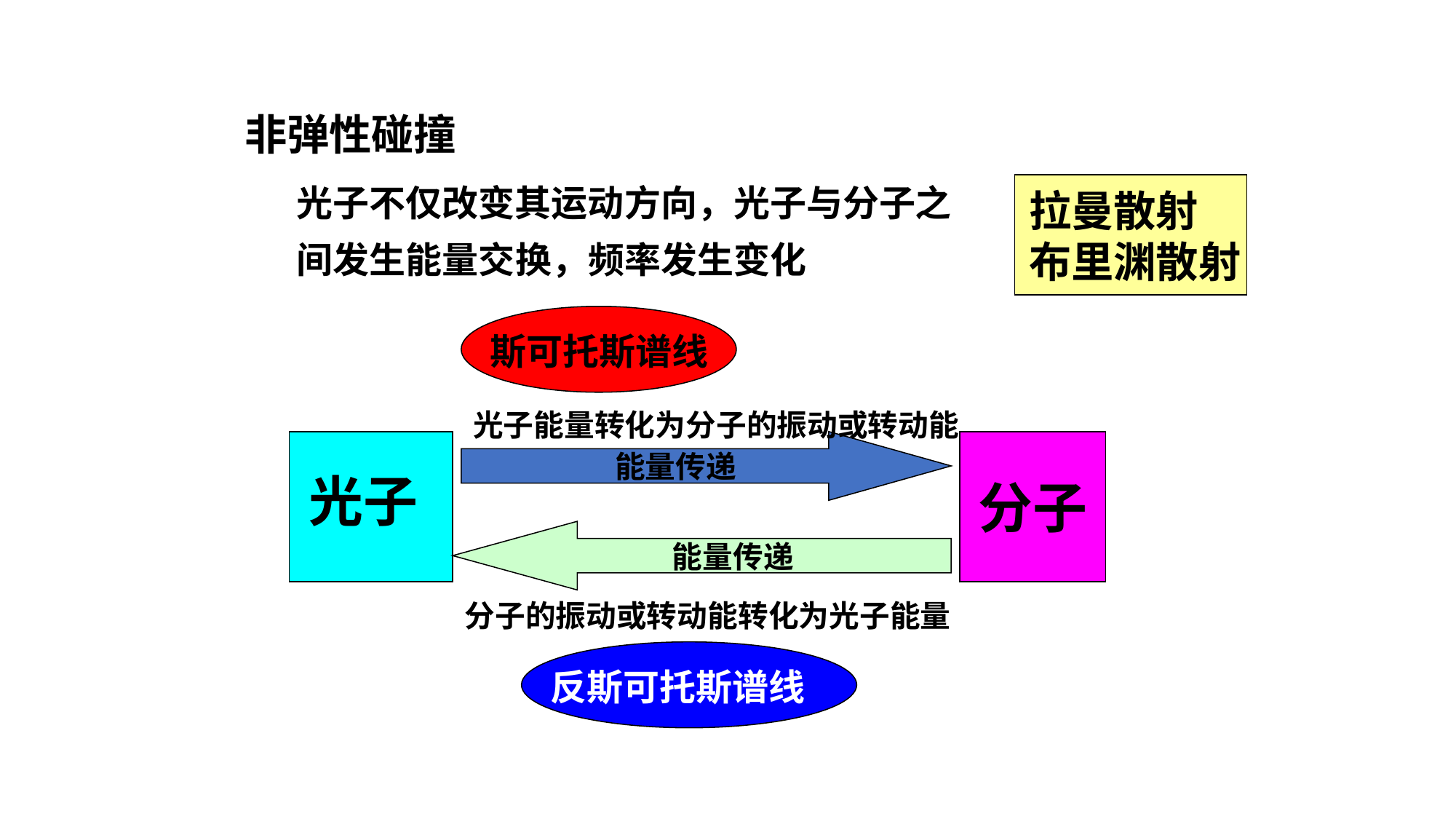

非弹性碰撞
光子不仅改变其运动方向，光子与分子之
间发生能量交换，频率发生变化

拉曼散射
布里渊散射

斯可托斯谱线
光子能量转化为分子的振动或转动能

能量传递
分子
光子
能量传递
分子的振动或转动能转化为光子能量

反斯可托斯谱线